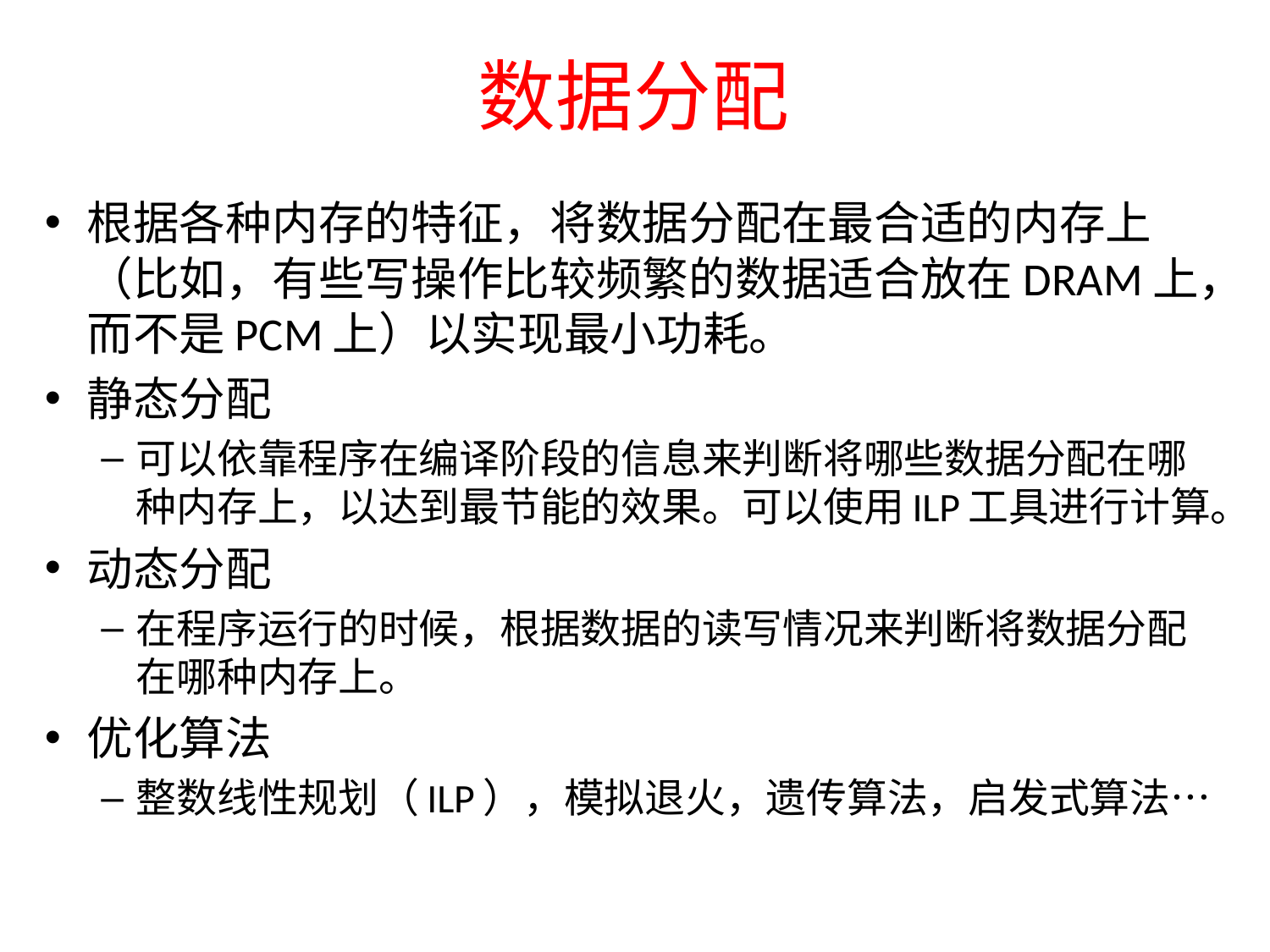

# 数据分配
根据各种内存的特征，将数据分配在最合适的内存上（比如，有些写操作比较频繁的数据适合放在DRAM上，而不是PCM上）以实现最小功耗。
静态分配
可以依靠程序在编译阶段的信息来判断将哪些数据分配在哪种内存上，以达到最节能的效果。可以使用ILP工具进行计算。
动态分配
在程序运行的时候，根据数据的读写情况来判断将数据分配在哪种内存上。
优化算法
整数线性规划（ILP），模拟退火，遗传算法，启发式算法…